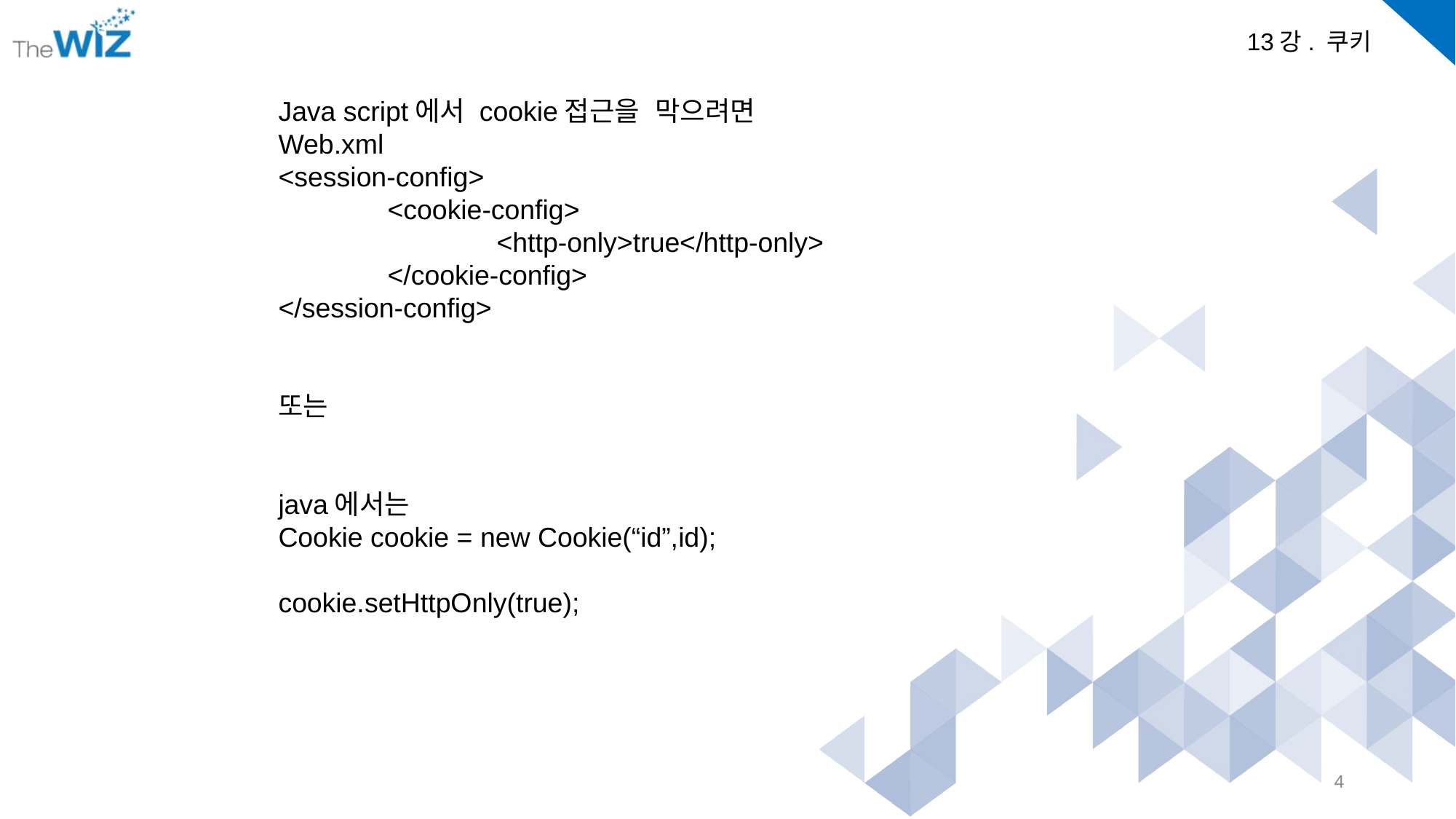

Java script에서 cookie접근을  막으려면
Web.xml
<session-config>
	<cookie-config>
		<http-only>true</http-only>
	</cookie-config>
</session-config>

또는

java에서는
Cookie cookie = new Cookie(“id”,id);

cookie.setHttpOnly(true);
4